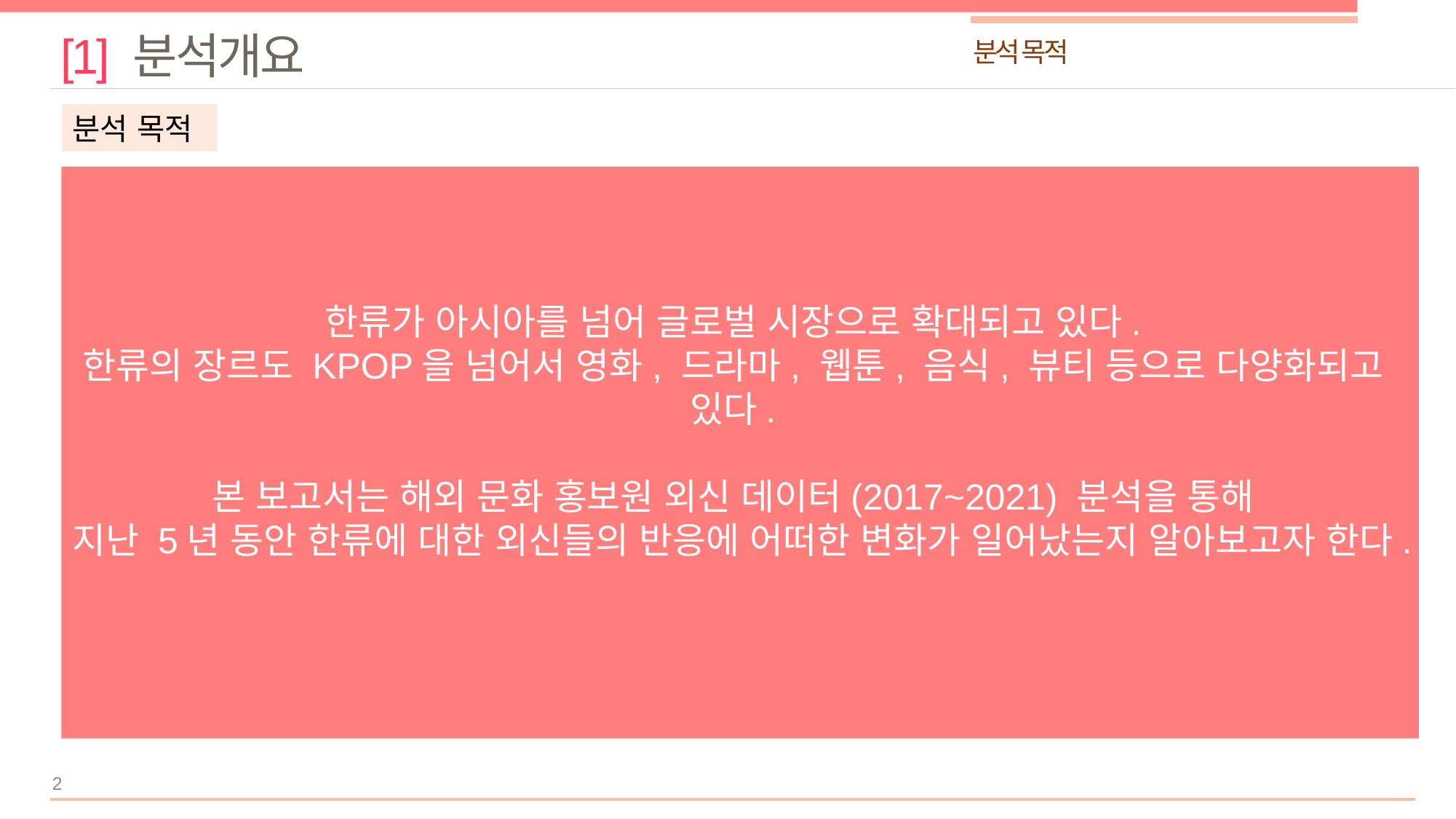

[1] 분석개요
분석 목적
분석 목적

한류가 아시아를 넘어 글로벌 시장으로 확대되고 있다.
한류의 장르도 KPOP을 넘어서 영화, 드라마, 웹툰, 음식, 뷰티 등으로 다양화되고 있다.

본 보고서는 해외 문화 홍보원 외신 데이터(2017~2021) 분석을 통해
지난 5년 동안 한류에 대한 외신들의 반응에 어떠한 변화가 일어났는지 알아보고자 한다.
2